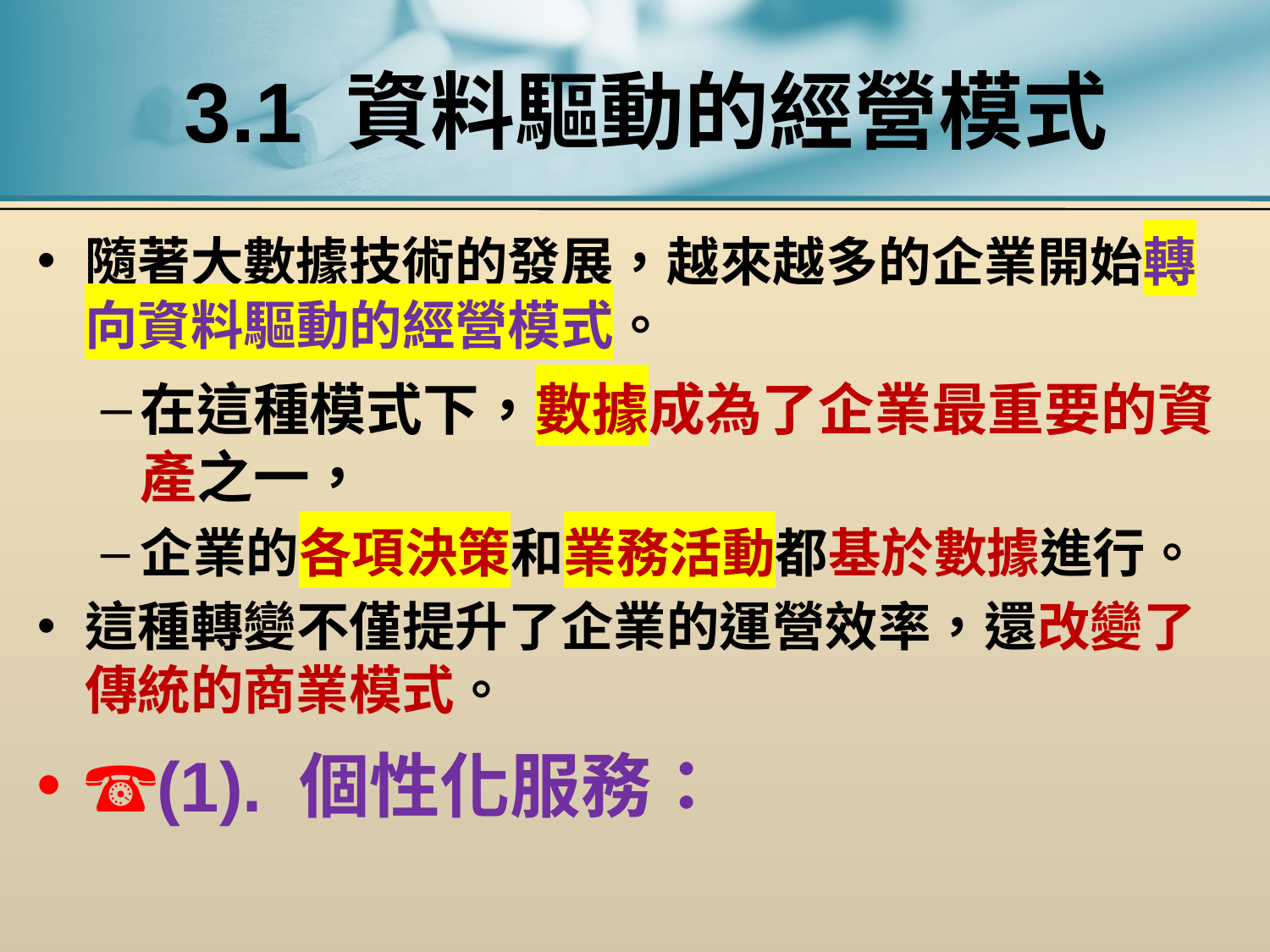

# 3.1 資料驅動的經營模式
隨著大數據技術的發展，越來越多的企業開始轉向資料驅動的經營模式。
在這種模式下，數據成為了企業最重要的資產之一，
企業的各項決策和業務活動都基於數據進行。
這種轉變不僅提升了企業的運營效率，還改變了傳統的商業模式。
☎(1). 個性化服務：